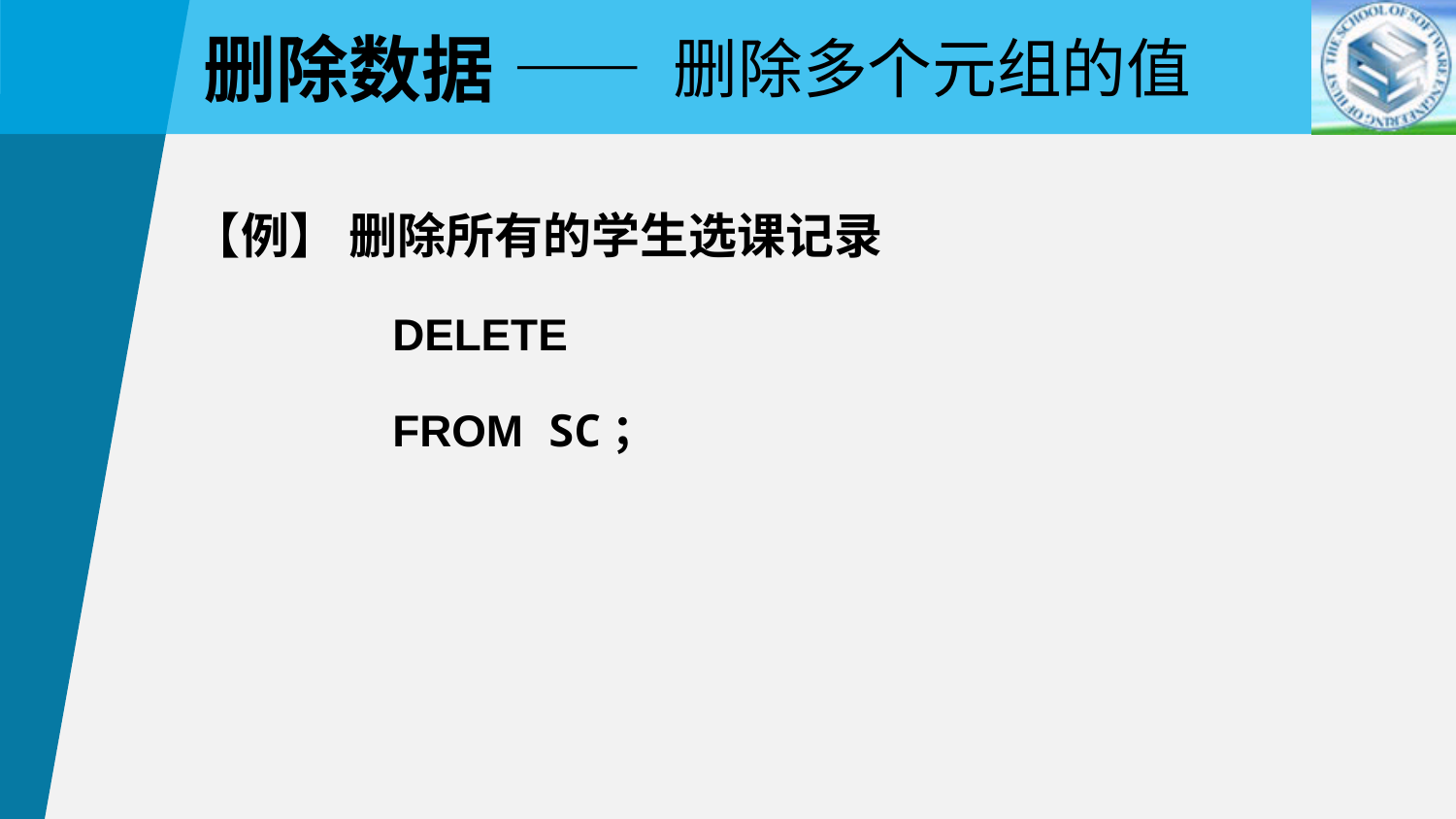

删除数据
—— 删除多个元组的值
【例】 删除所有的学生选课记录
        	DELETE
        	FROM  SC；